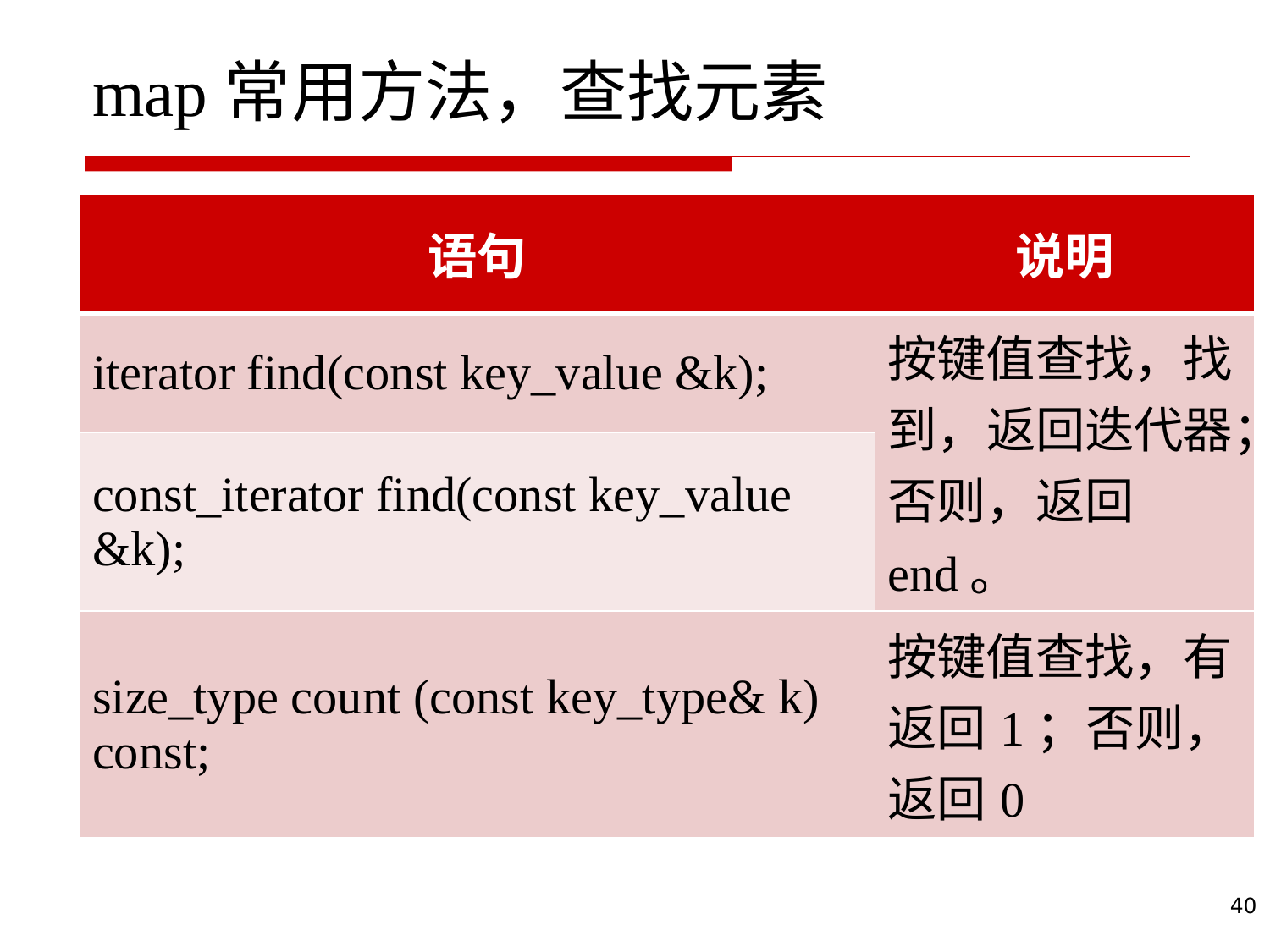

# map常用方法，查找元素

| 语句 | 说明 |
| --- | --- |
| iterator find(const key\_value &k); | 按键值查找，找到，返回迭代器；否则，返回end。 |
| const\_iterator find(const key\_value &k); |  |
| size\_type count (const key\_type& k) const; | 按键值查找，有返回1；否则，返回0 |
40